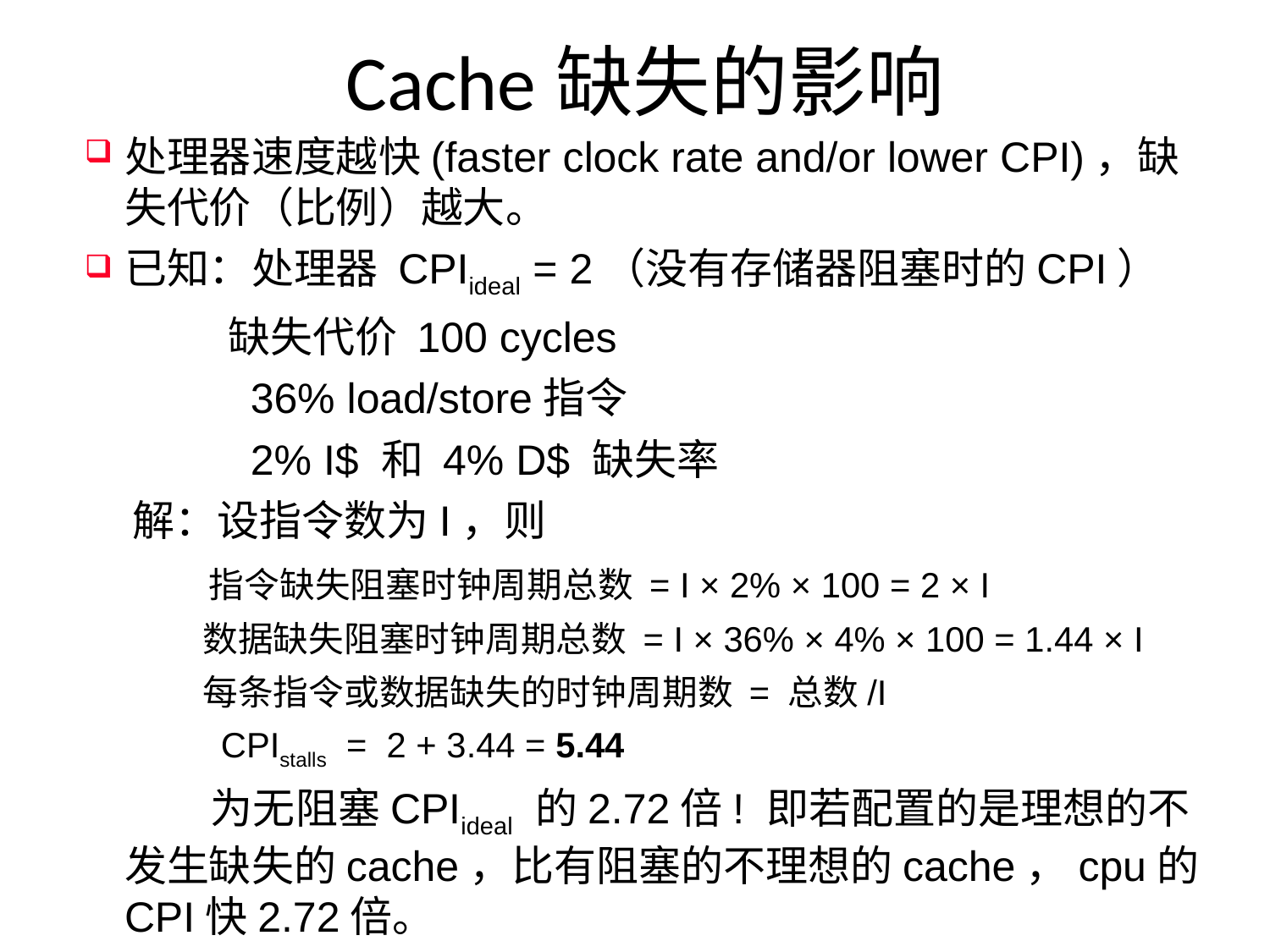

# Cache缺失的影响
处理器速度越快(faster clock rate and/or lower CPI)，缺失代价（比例）越大。
已知：处理器 CPIideal = 2（没有存储器阻塞时的CPI）
              缺失代价 100 cycles
              36% load/store指令
              2% I$ 和 4% D$ 缺失率
    解：设指令数为I，则
            指令缺失阻塞时钟周期总数 = I × 2% × 100 = 2 × I
              数据缺失阻塞时钟周期总数 = I × 36% × 4% × 100 = 1.44 × I
              每条指令或数据缺失的时钟周期数 = 总数/I
              CPIstalls  =  2 + 3.44 = 5.44
	        为无阻塞CPIideal 的2.72倍! 即若配置的是理想的不发生缺失的cache，比有阻塞的不理想的cache，cpu的CPI快2.72倍。